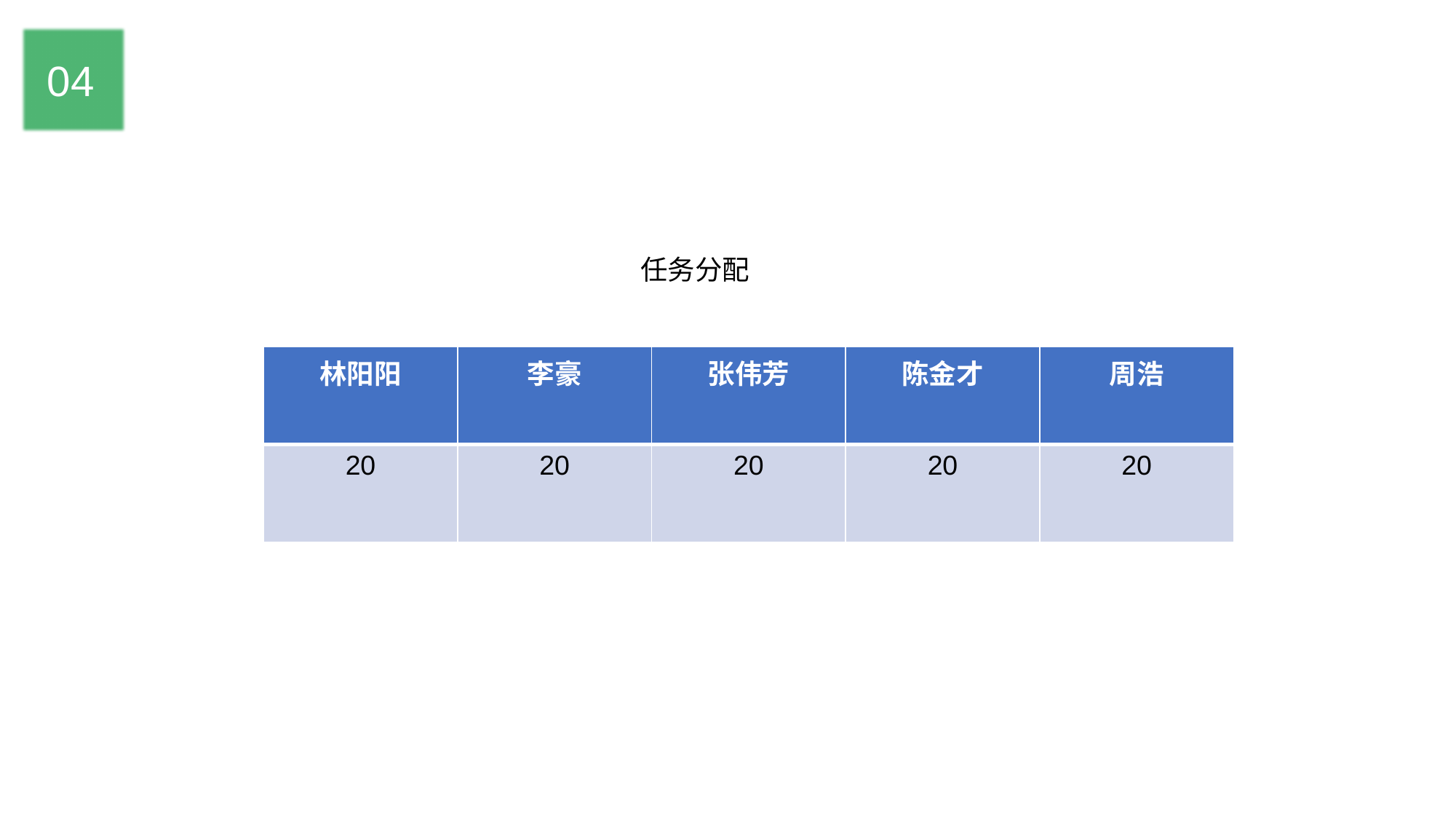

04
任务分配
| 林阳阳 | 李豪 | 张伟芳 | 陈金才 | 周浩 |
| --- | --- | --- | --- | --- |
| 20 | 20 | 20 | 20 | 20 |